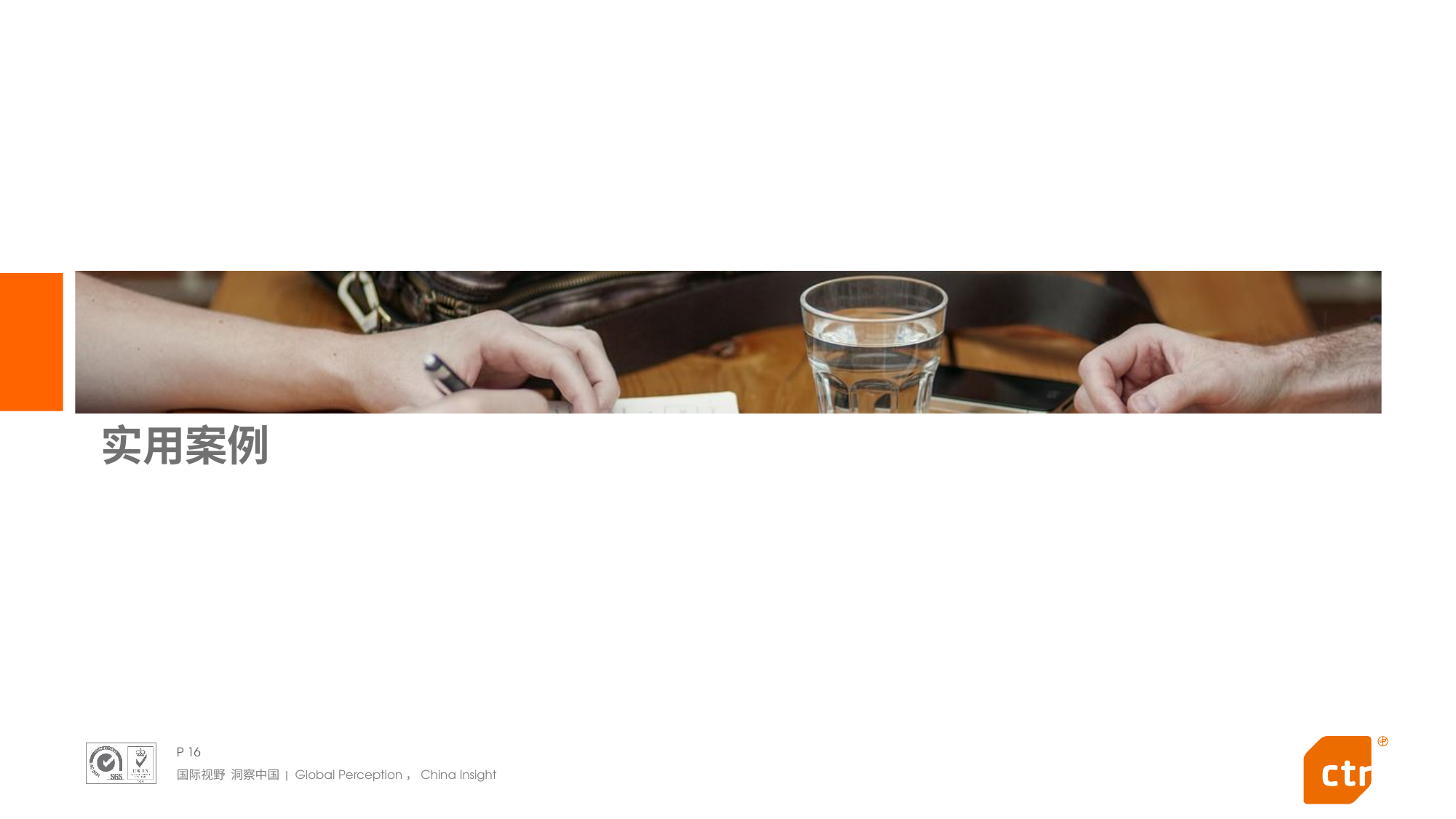

# 实用案例
P 16
国际视野  洞察中国 |  Global Perception，China Insight